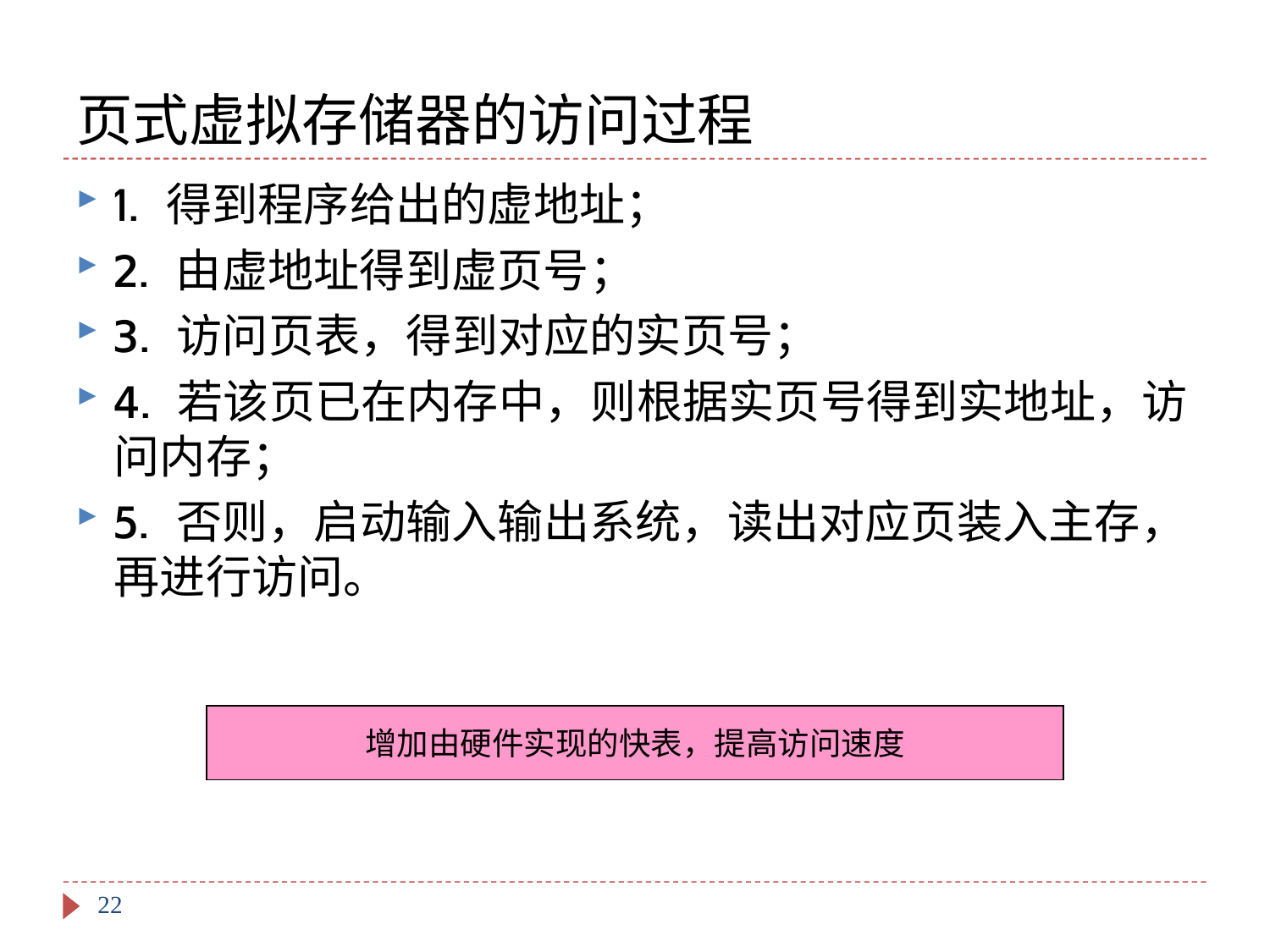

# 页式虚拟存储器的访问过程
1. 得到程序给出的虚地址；
2. 由虚地址得到虚页号；
3. 访问页表，得到对应的实页号；
4. 若该页已在内存中，则根据实页号得到实地址，访问内存；
5. 否则，启动输入输出系统，读出对应页装入主存，再进行访问。

增加由硬件实现的快表，提高访问速度
22